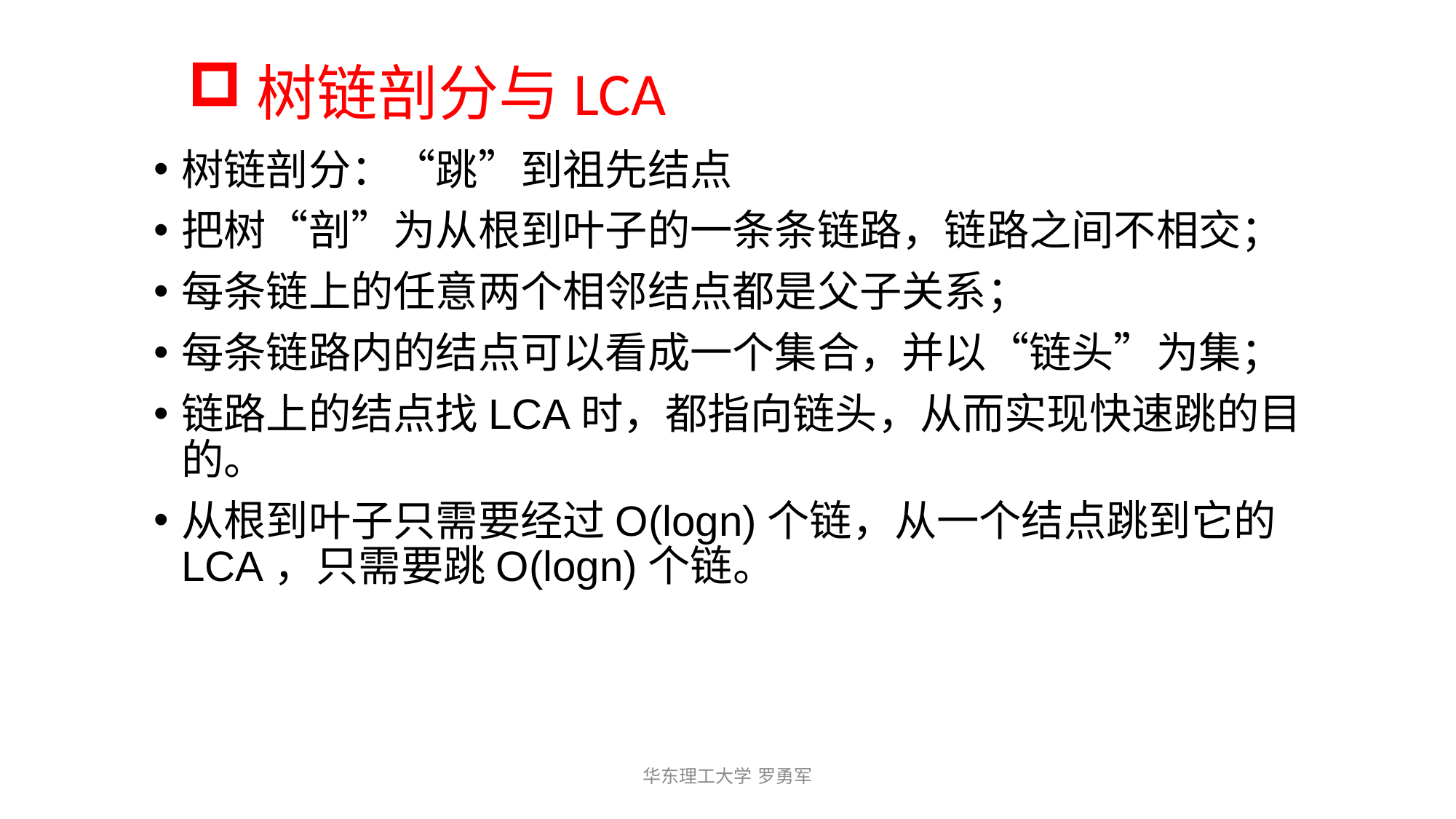

# 树链剖分与LCA
树链剖分：“跳”到祖先结点
把树“剖”为从根到叶子的一条条链路，链路之间不相交；
每条链上的任意两个相邻结点都是父子关系；
每条链路内的结点可以看成一个集合，并以“链头”为集；
链路上的结点找LCA时，都指向链头，从而实现快速跳的目的。
从根到叶子只需要经过O(logn)个链，从一个结点跳到它的LCA，只需要跳O(logn)个链。
华东理工大学 罗勇军